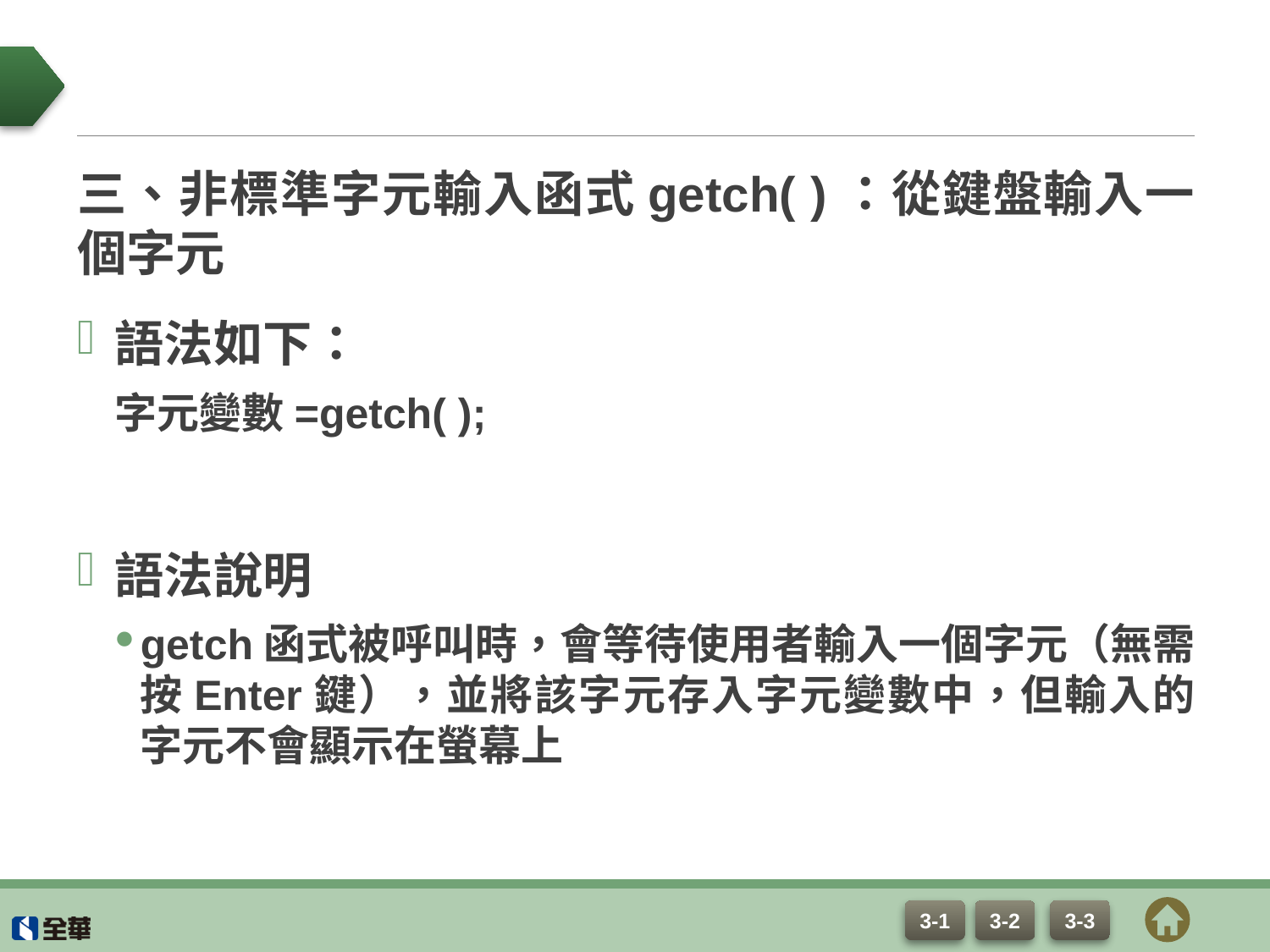

#
三、非標準字元輸入函式getch( )：從鍵盤輸入一個字元
語法如下：
字元變數=getch( );

語法說明
getch函式被呼叫時，會等待使用者輸入一個字元（無需按Enter鍵），並將該字元存入字元變數中，但輸入的字元不會顯示在螢幕上